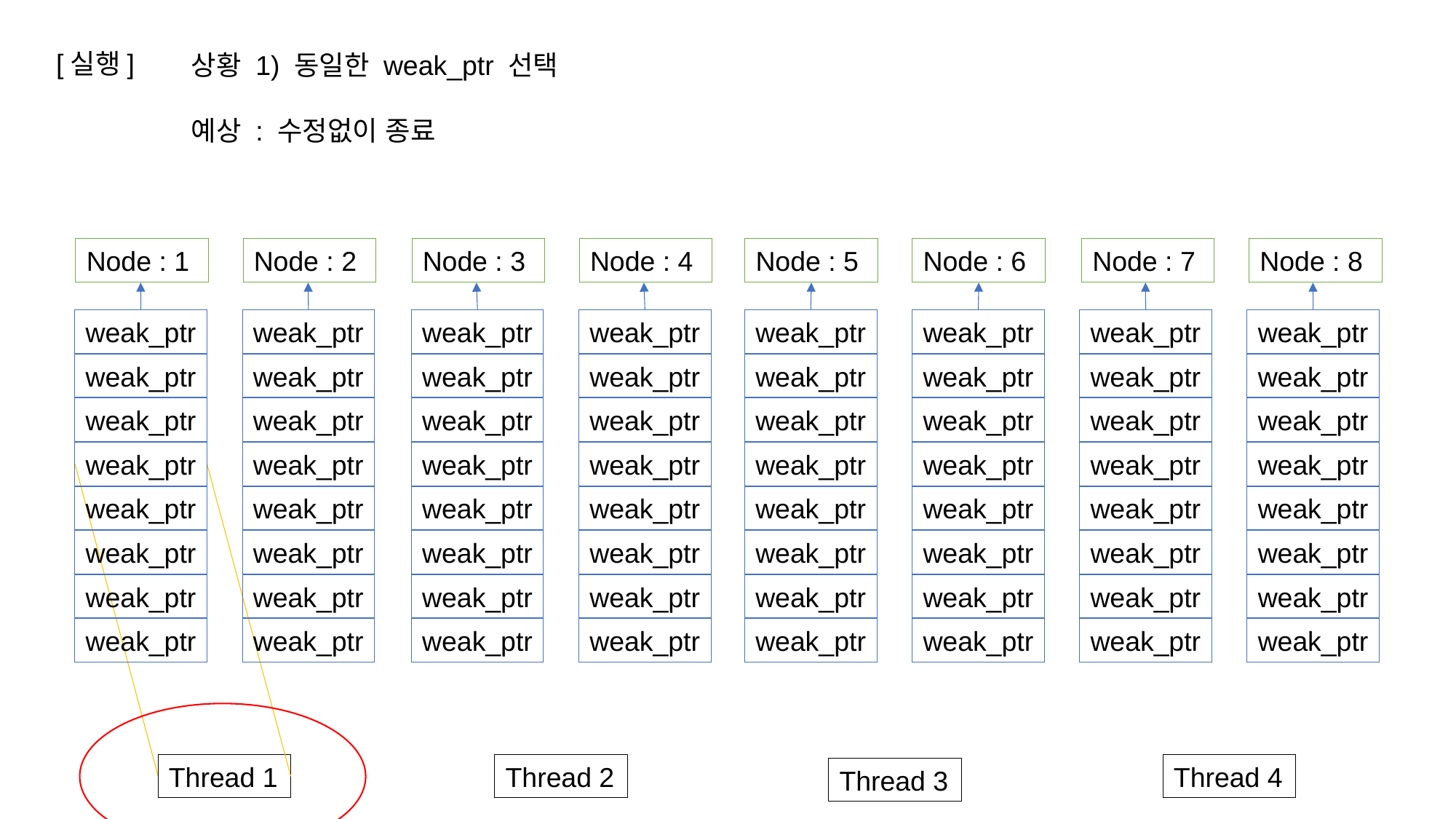

[실행]
상황 1) 동일한 weak_ptr 선택

예상 : 수정없이 종료
Node : 1
Node : 2
Node : 3
Node : 4
Node : 5
Node : 6
Node : 7
Node : 8
weak_ptr
weak_ptr
weak_ptr
weak_ptr
weak_ptr
weak_ptr
weak_ptr
weak_ptr
weak_ptr
weak_ptr
weak_ptr
weak_ptr
weak_ptr
weak_ptr
weak_ptr
weak_ptr
weak_ptr
weak_ptr
weak_ptr
weak_ptr
weak_ptr
weak_ptr
weak_ptr
weak_ptr
weak_ptr
weak_ptr
weak_ptr
weak_ptr
weak_ptr
weak_ptr
weak_ptr
weak_ptr
weak_ptr
weak_ptr
weak_ptr
weak_ptr
weak_ptr
weak_ptr
weak_ptr
weak_ptr
weak_ptr
weak_ptr
weak_ptr
weak_ptr
weak_ptr
weak_ptr
weak_ptr
weak_ptr
weak_ptr
weak_ptr
weak_ptr
weak_ptr
weak_ptr
weak_ptr
weak_ptr
weak_ptr
weak_ptr
weak_ptr
weak_ptr
weak_ptr
weak_ptr
weak_ptr
weak_ptr
weak_ptr

Thread 1
Thread 2
Thread 4
Thread 3